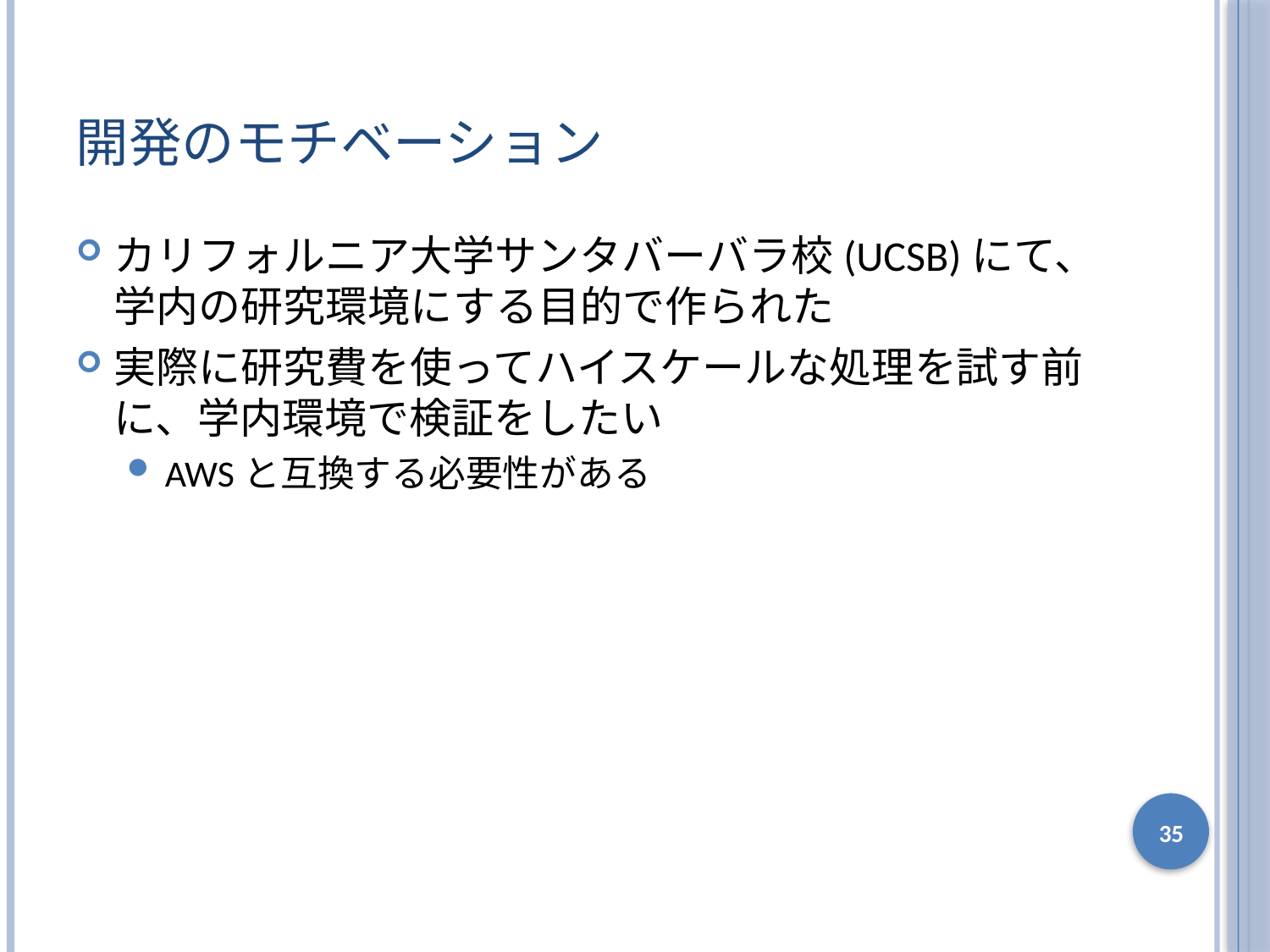

# 開発のモチベーション
カリフォルニア大学サンタバーバラ校(UCSB)にて、学内の研究環境にする目的で作られた
実際に研究費を使ってハイスケールな処理を試す前に、学内環境で検証をしたい
AWSと互換する必要性がある
35